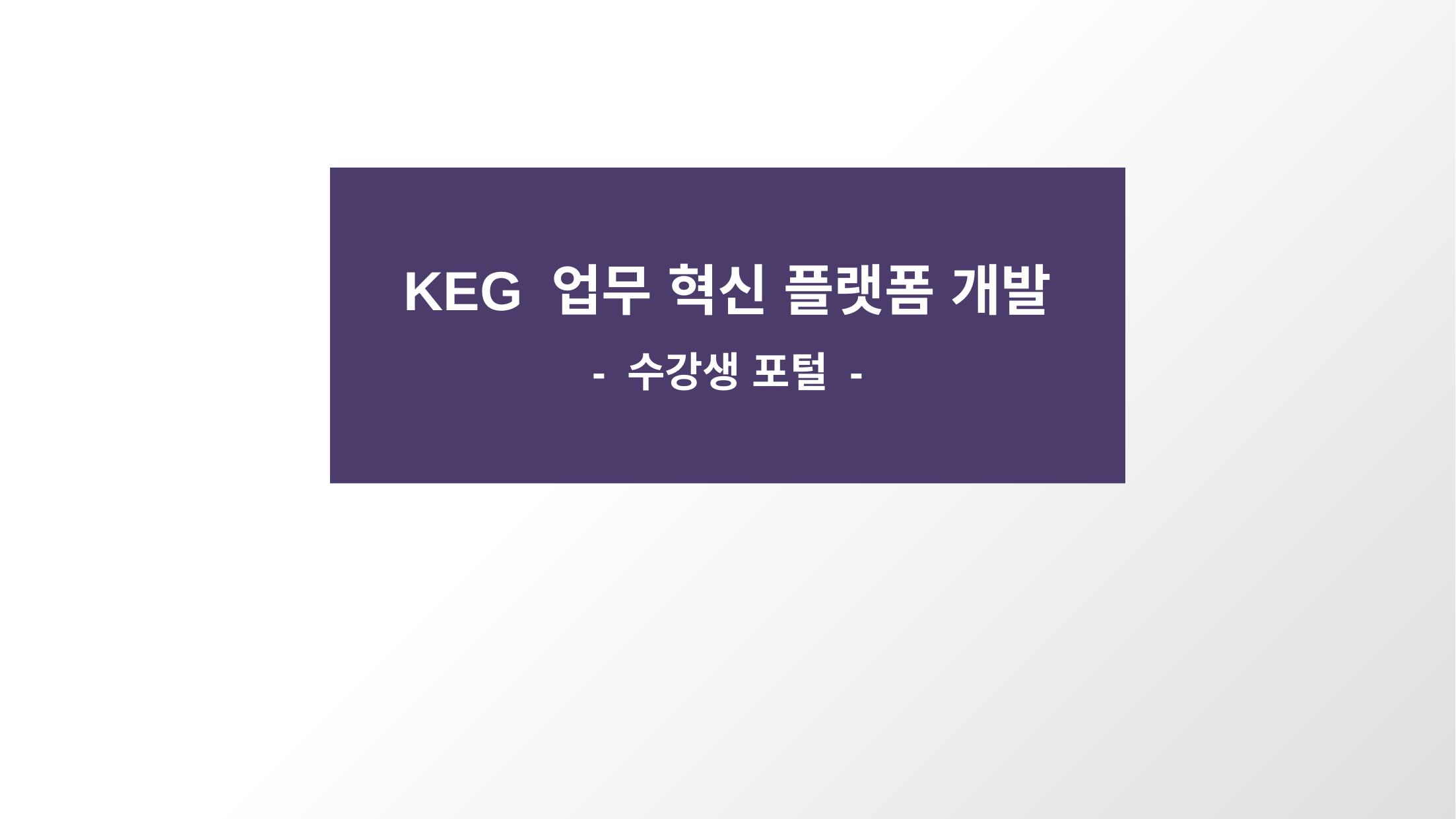

KEG 업무 혁신 플랫폼 개발
- 수강생 포털 -